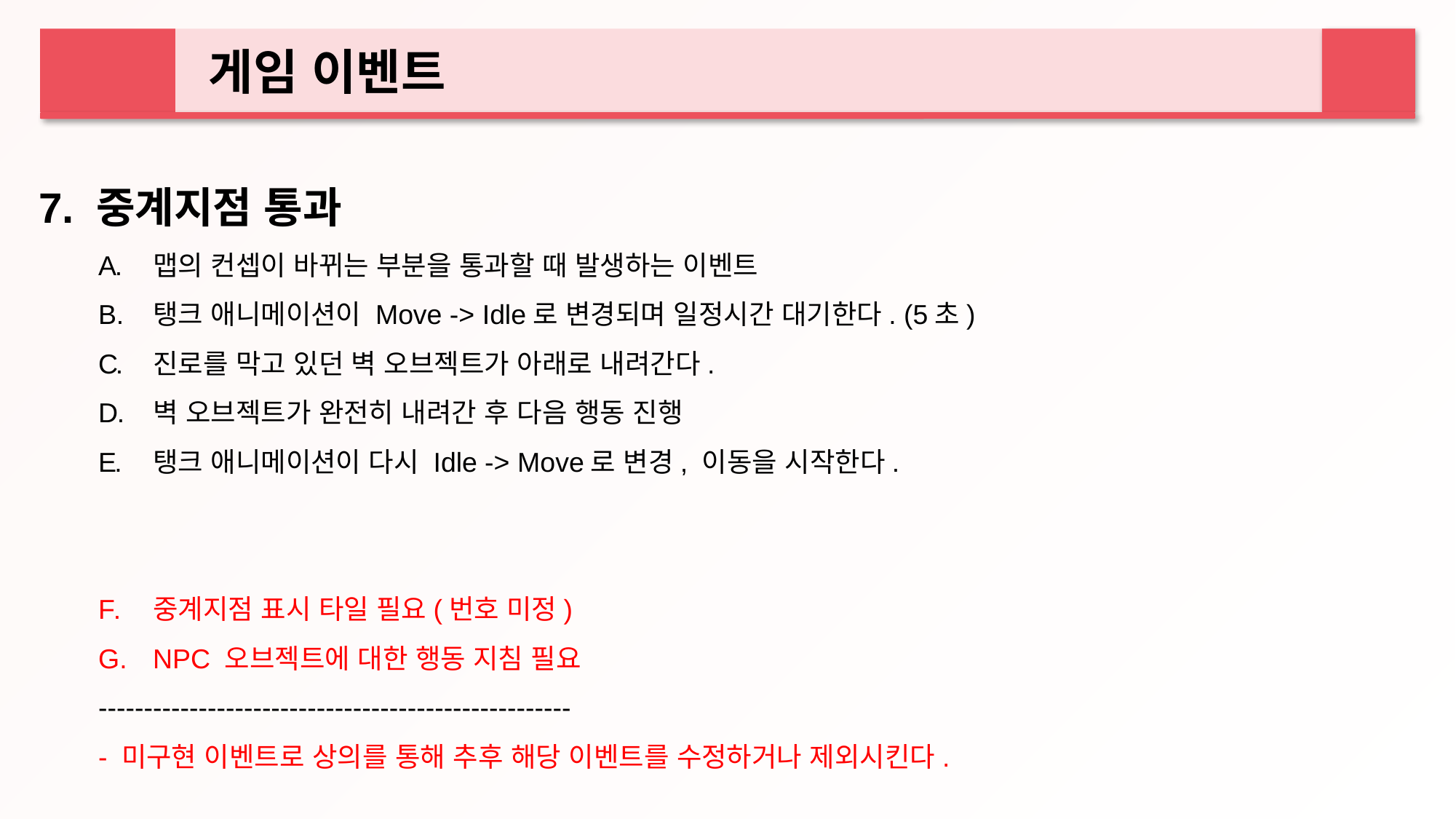

게임 이벤트

7. 중계지점 통과
맵의 컨셉이 바뀌는 부분을 통과할 때 발생하는 이벤트
탱크 애니메이션이 Move -> Idle로 변경되며 일정시간 대기한다. (5초)
진로를 막고 있던 벽 오브젝트가 아래로 내려간다.
벽 오브젝트가 완전히 내려간 후 다음 행동 진행
탱크 애니메이션이 다시 Idle -> Move로 변경, 이동을 시작한다.

중계지점 표시 타일 필요(번호 미정)
NPC 오브젝트에 대한 행동 지침 필요
----------------------------------------------------
- 미구현 이벤트로 상의를 통해 추후 해당 이벤트를 수정하거나 제외시킨다.